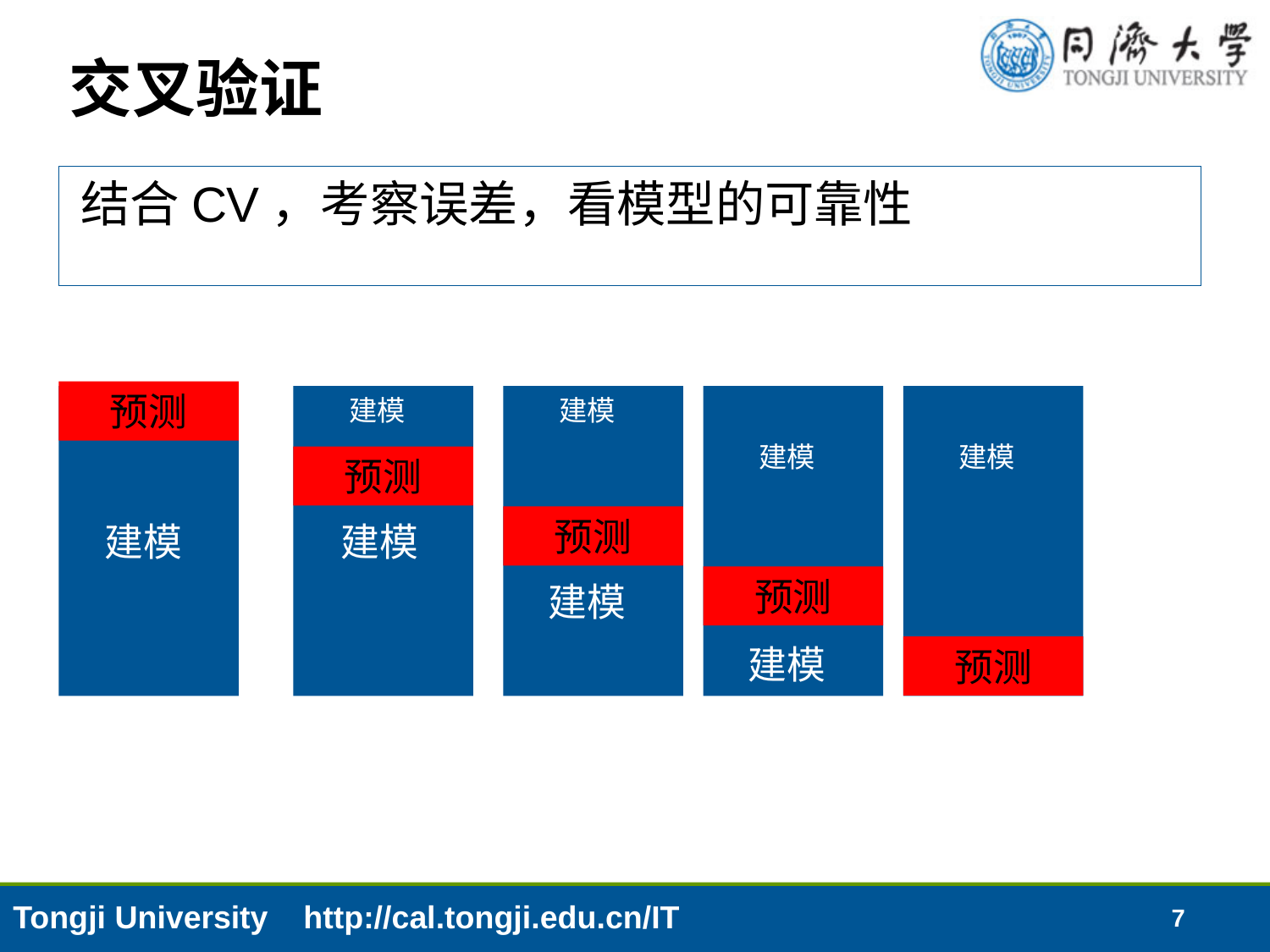

# 交叉验证
结合CV，考察误差，看模型的可靠性

预测

建模

建模

建模
建模
预测
预测
建模
建模
预测
建模
建模
预测